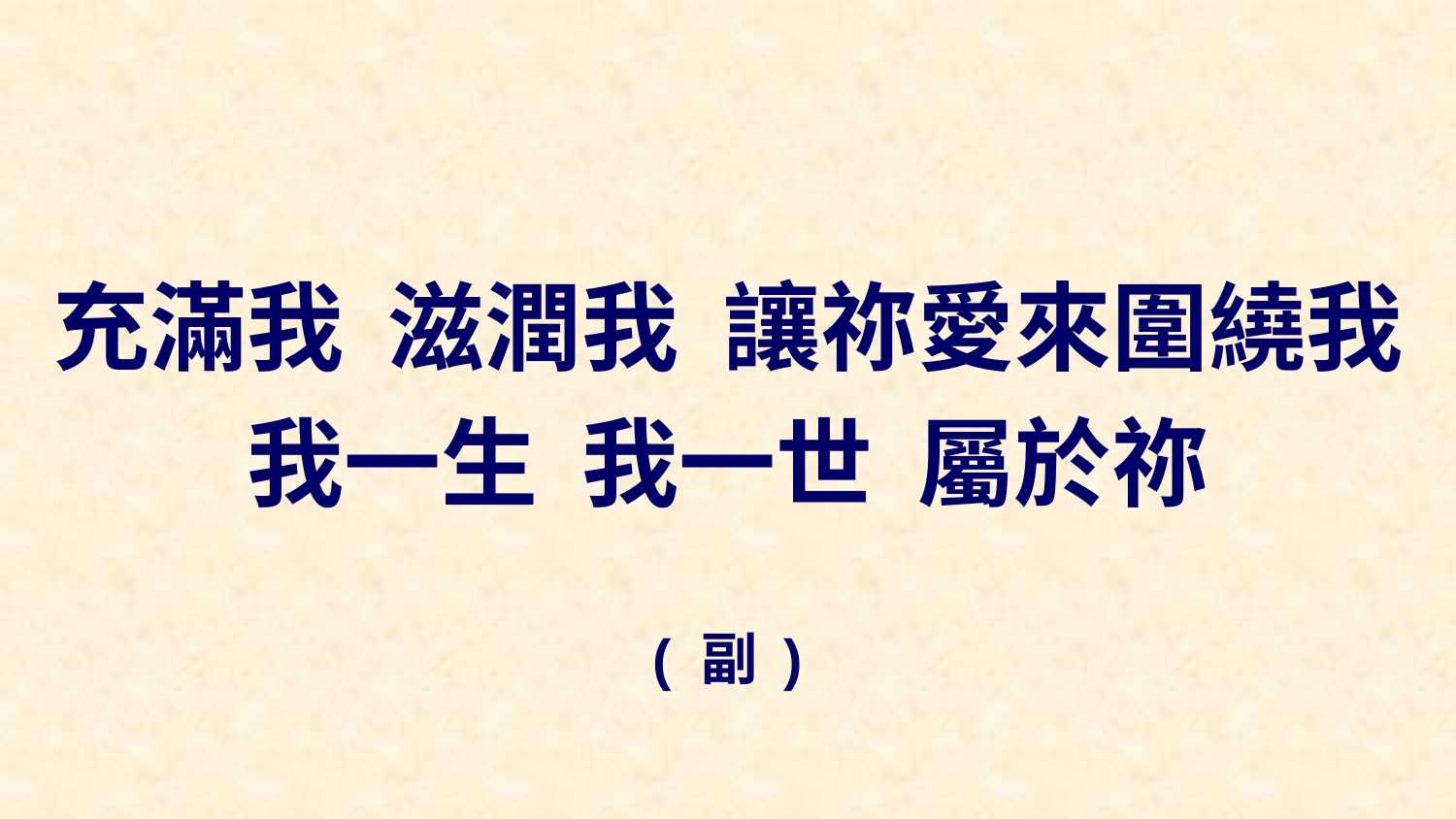

充滿我  滋潤我  讓祢愛來圍繞我
我一生  我一世  屬於祢
( 副 )